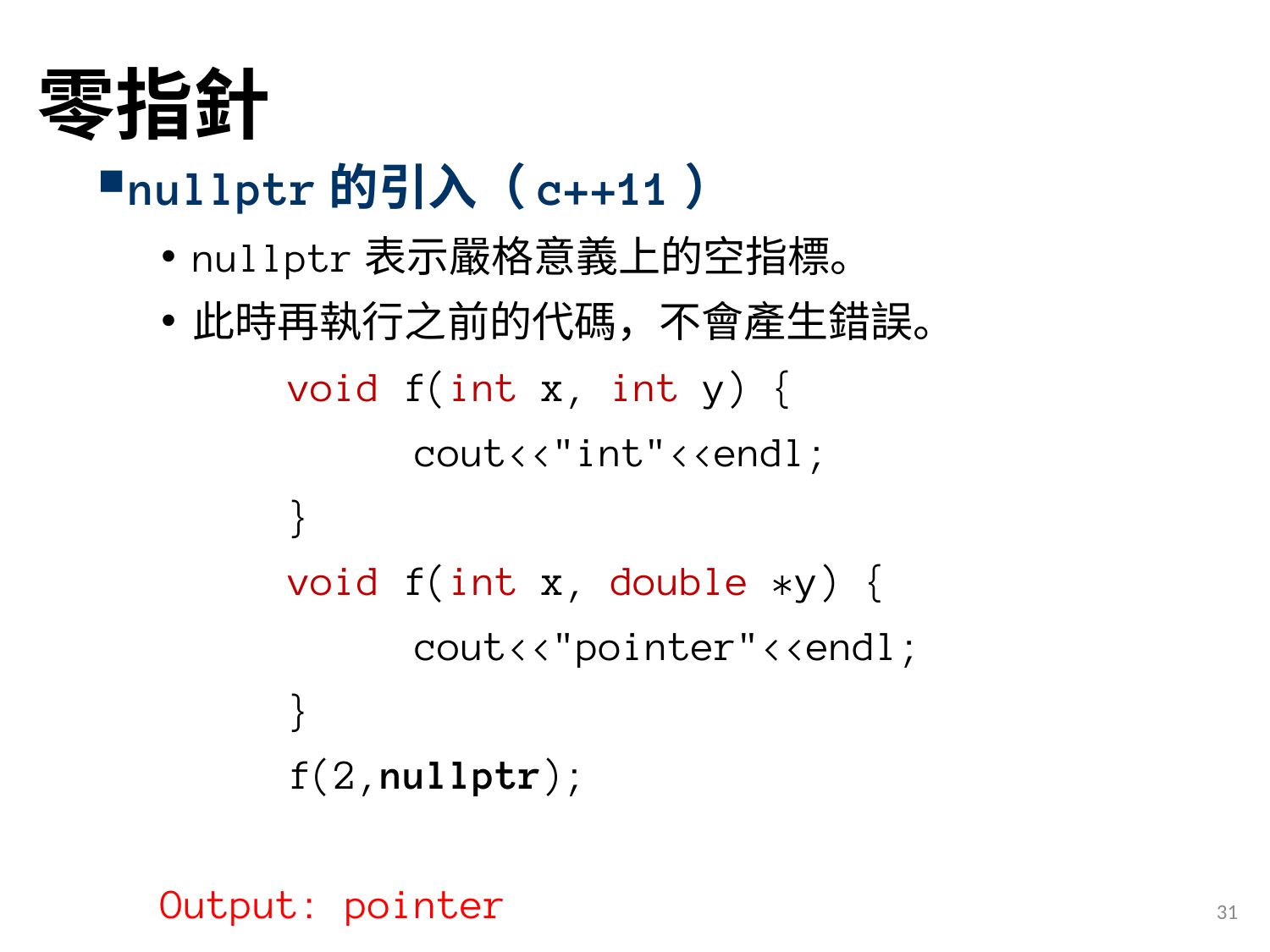

# 零指針
nullptr的引入（c++11）
nullptr表示嚴格意義上的空指標。
此時再執行之前的代碼，不會產生錯誤。
	void f(int x, int y) {
		cout<<"int"<<endl;
	}
	void f(int x, double *y) {
		cout<<"pointer"<<endl;
	}
	f(2,nullptr);

Output: pointer

31